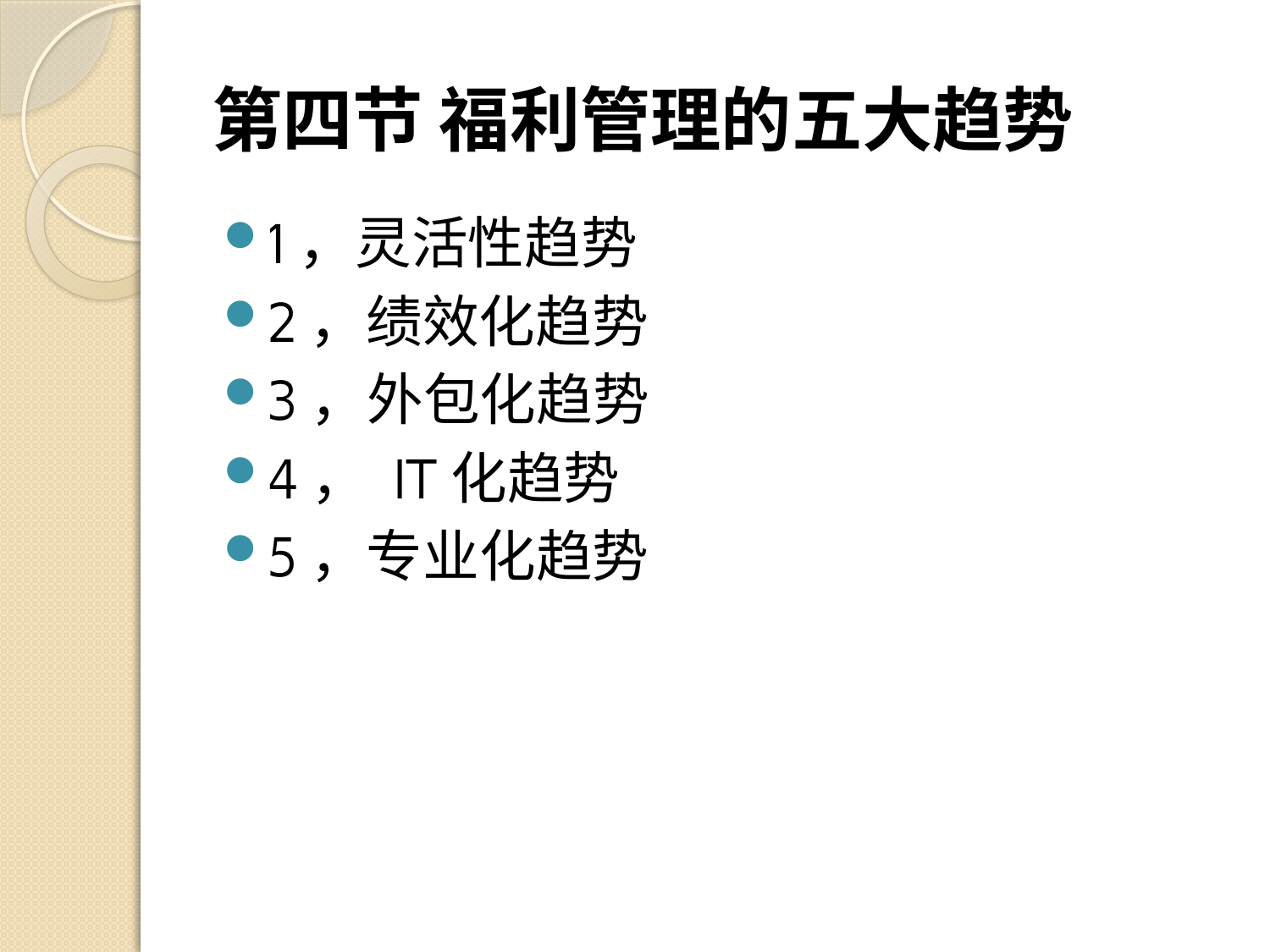

# 第四节 福利管理的五大趋势
1，灵活性趋势
2，绩效化趋势
3，外包化趋势
4， IT化趋势
5，专业化趋势

27